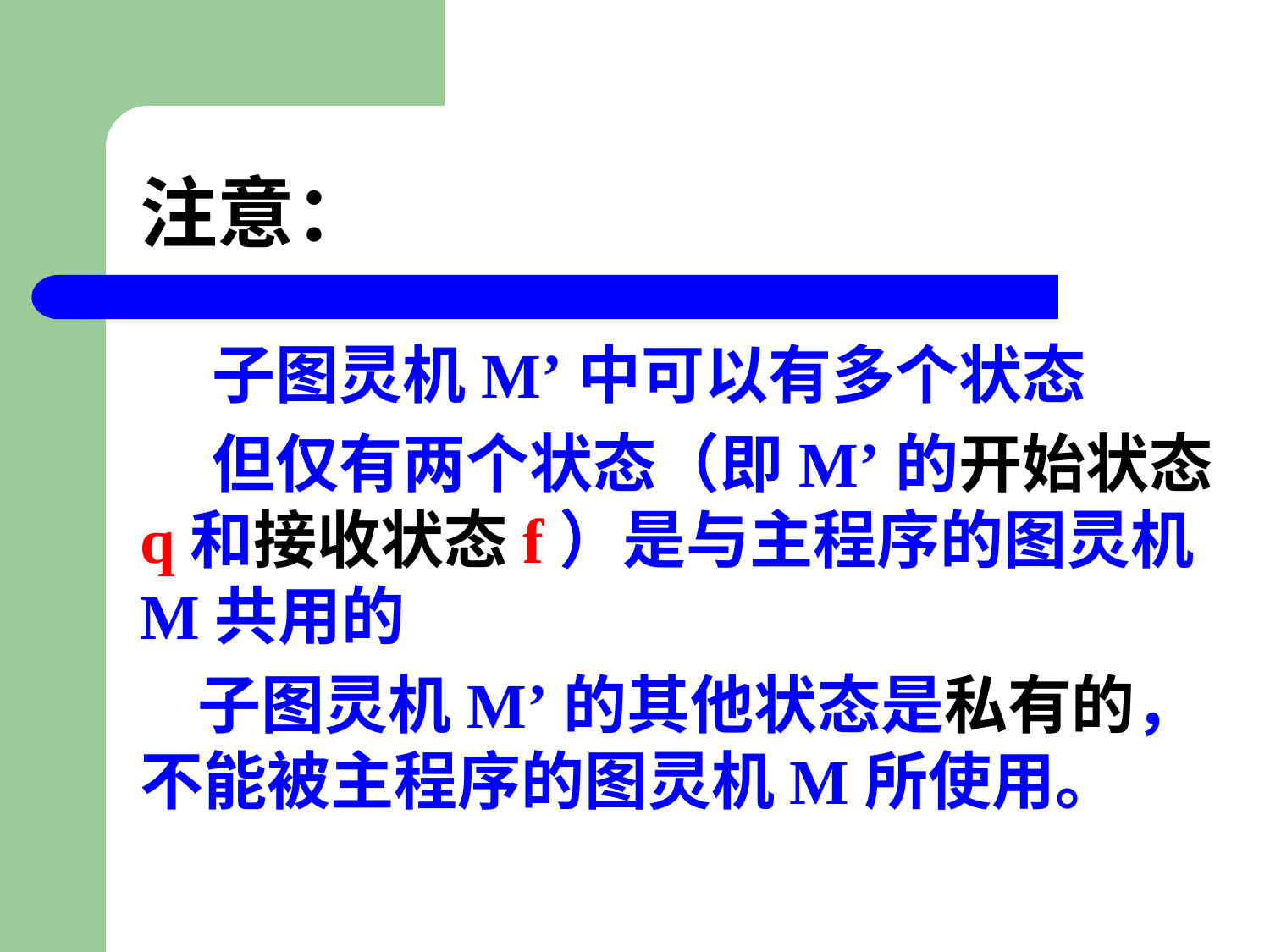

# 注意：
    子图灵机M’中可以有多个状态
    但仅有两个状态（即M’的开始状态q和接收状态f）是与主程序的图灵机M共用的
   子图灵机M’的其他状态是私有的，不能被主程序的图灵机M所使用。